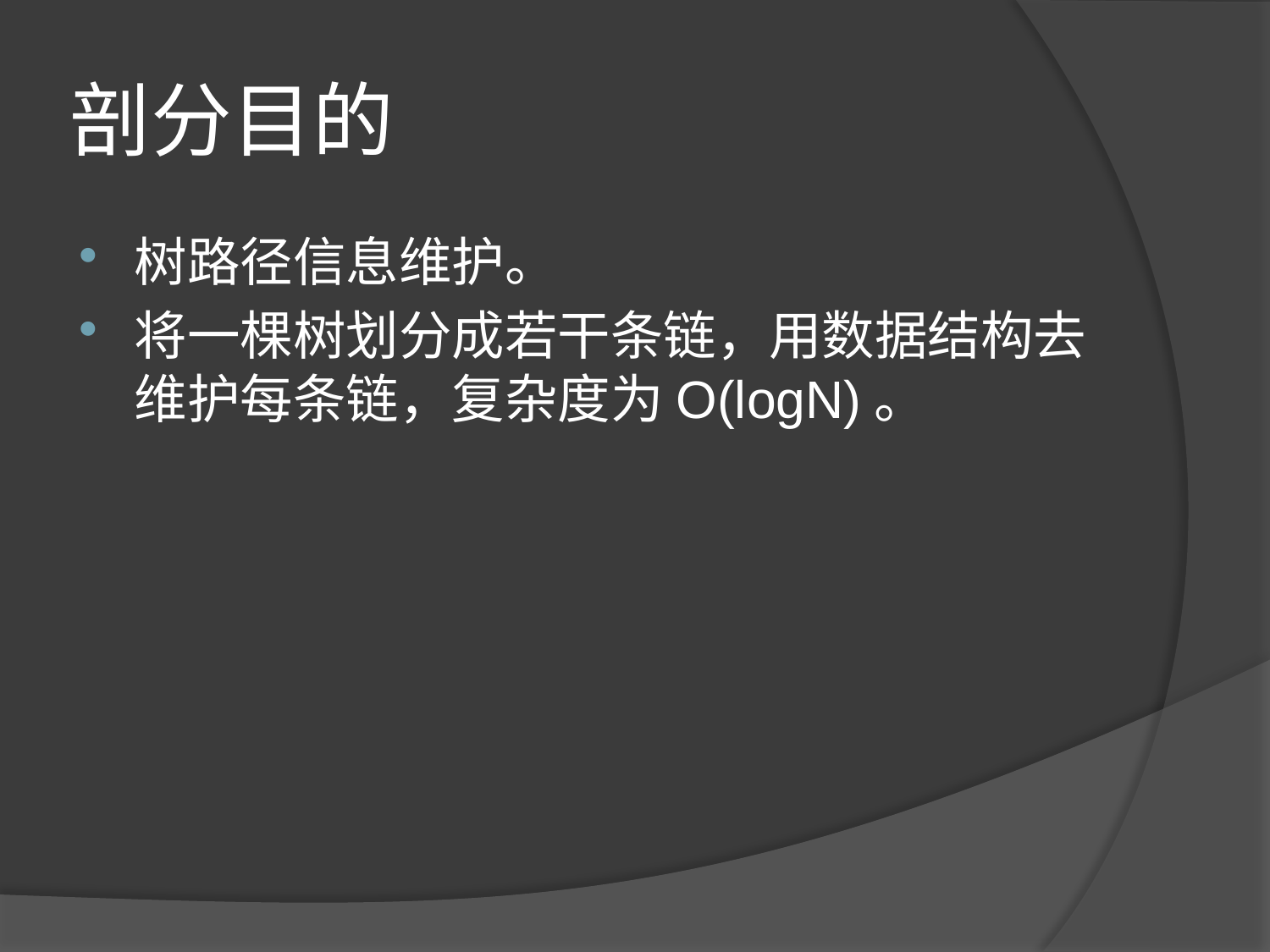

# 剖分目的
树路径信息维护。
将一棵树划分成若干条链，用数据结构去维护每条链，复杂度为O(logN)。